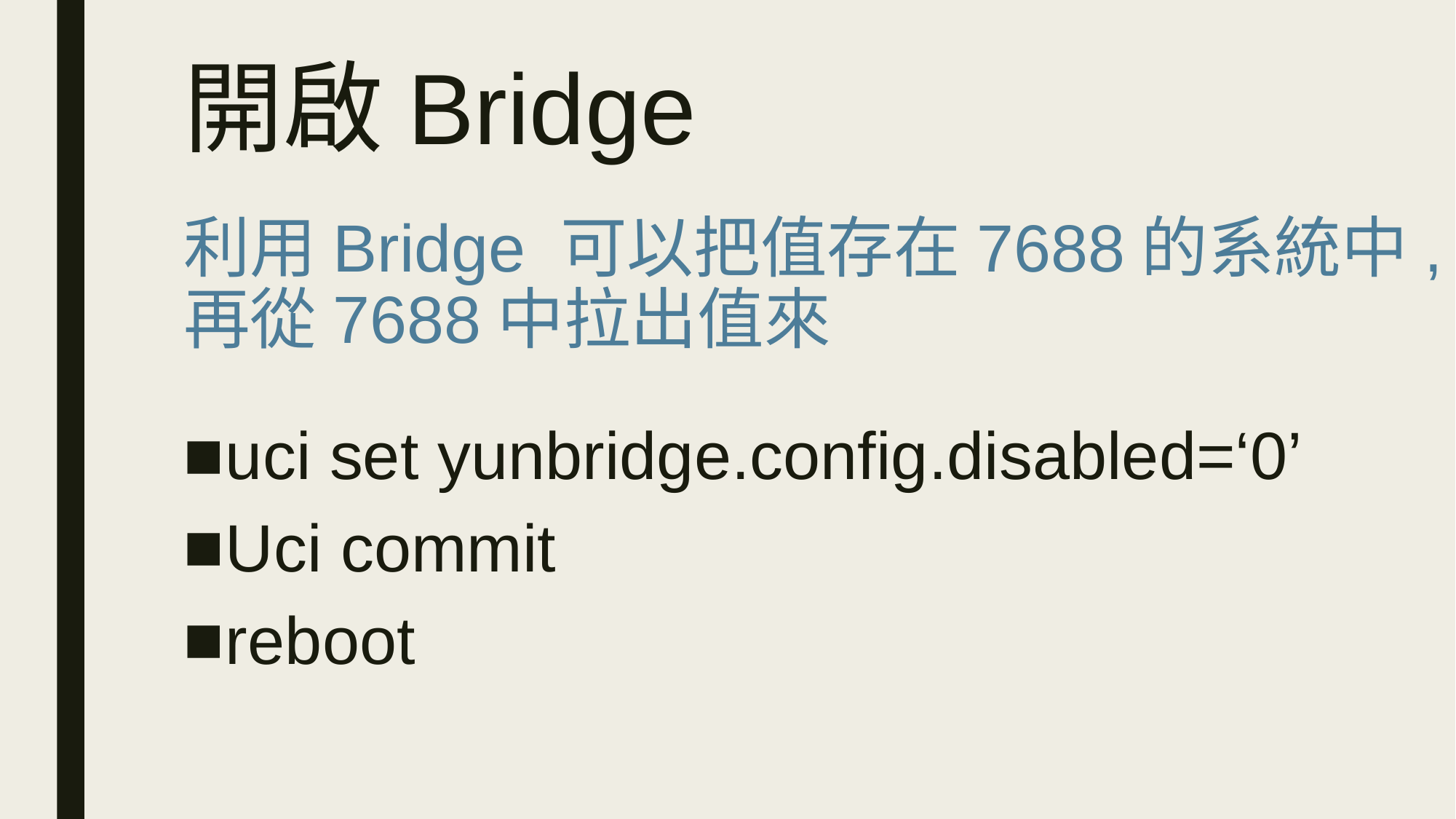

# 開啟Bridge
利用Bridge 可以把值存在7688的系統中,再從7688中拉出值來
uci set yunbridge.config.disabled=‘0’
Uci commit
reboot